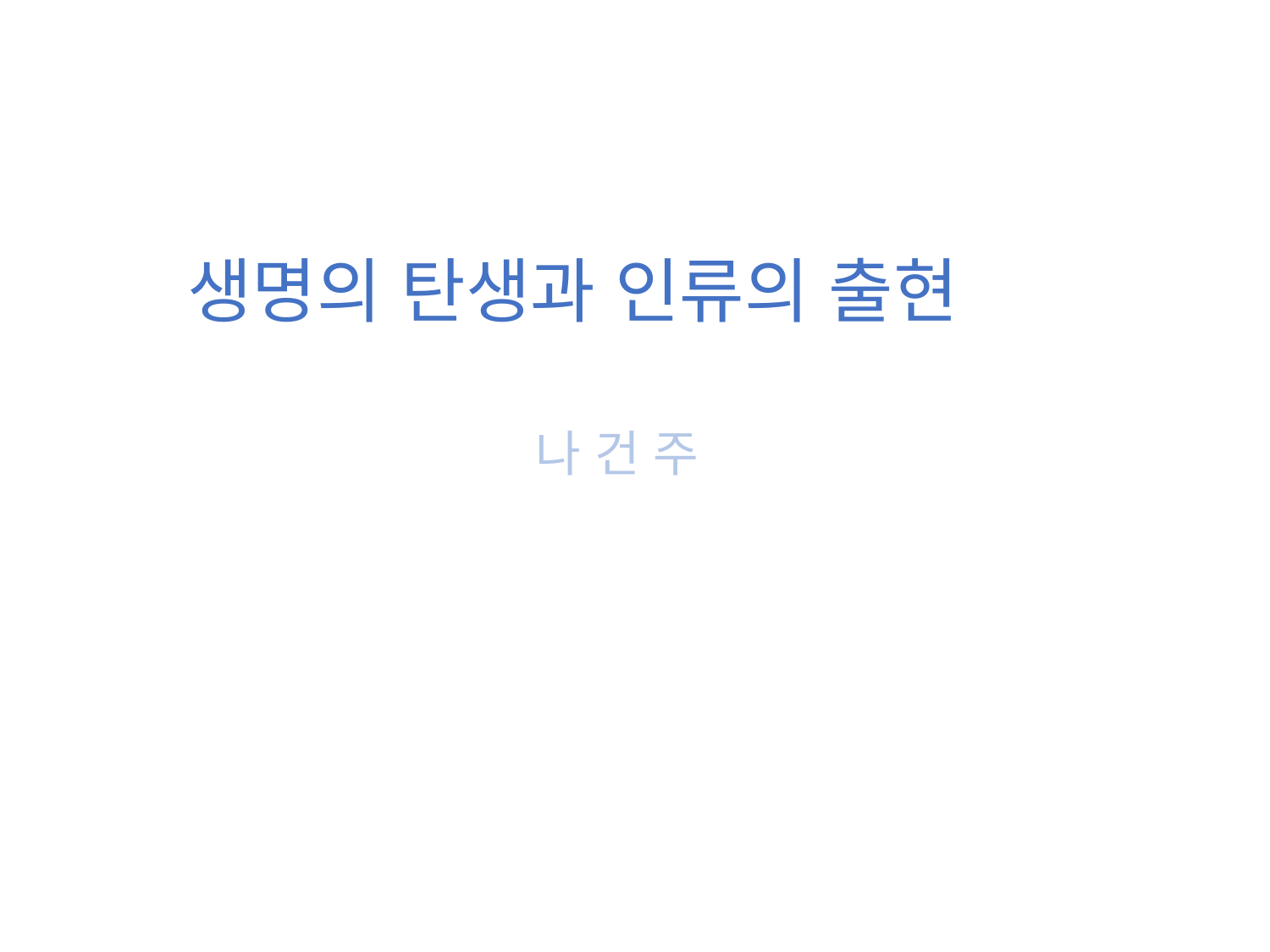

생명의 탄생과 인류의 출현
나 건 주